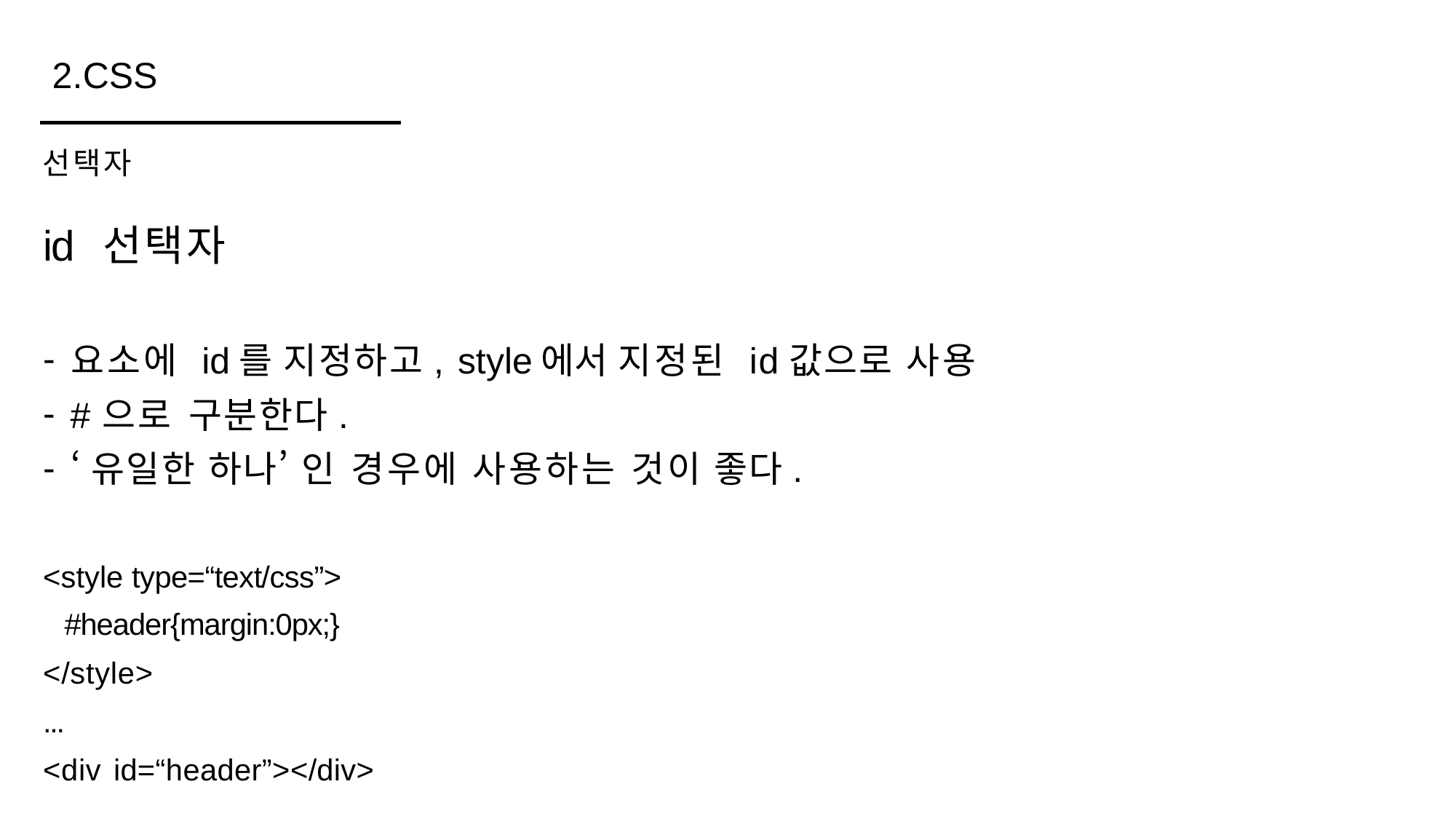

# 2.CSS

선택자

id 선택자

요소에 id를 지정하고, style에서 지정된 id값으로 사용
#으로 구분한다.
‘유일한 하나’ 인 경우에 사용하는 것이 좋다.

<style type=“text/css”>  #header{margin:0px;}
</style>
...
<div id=“header”></div>